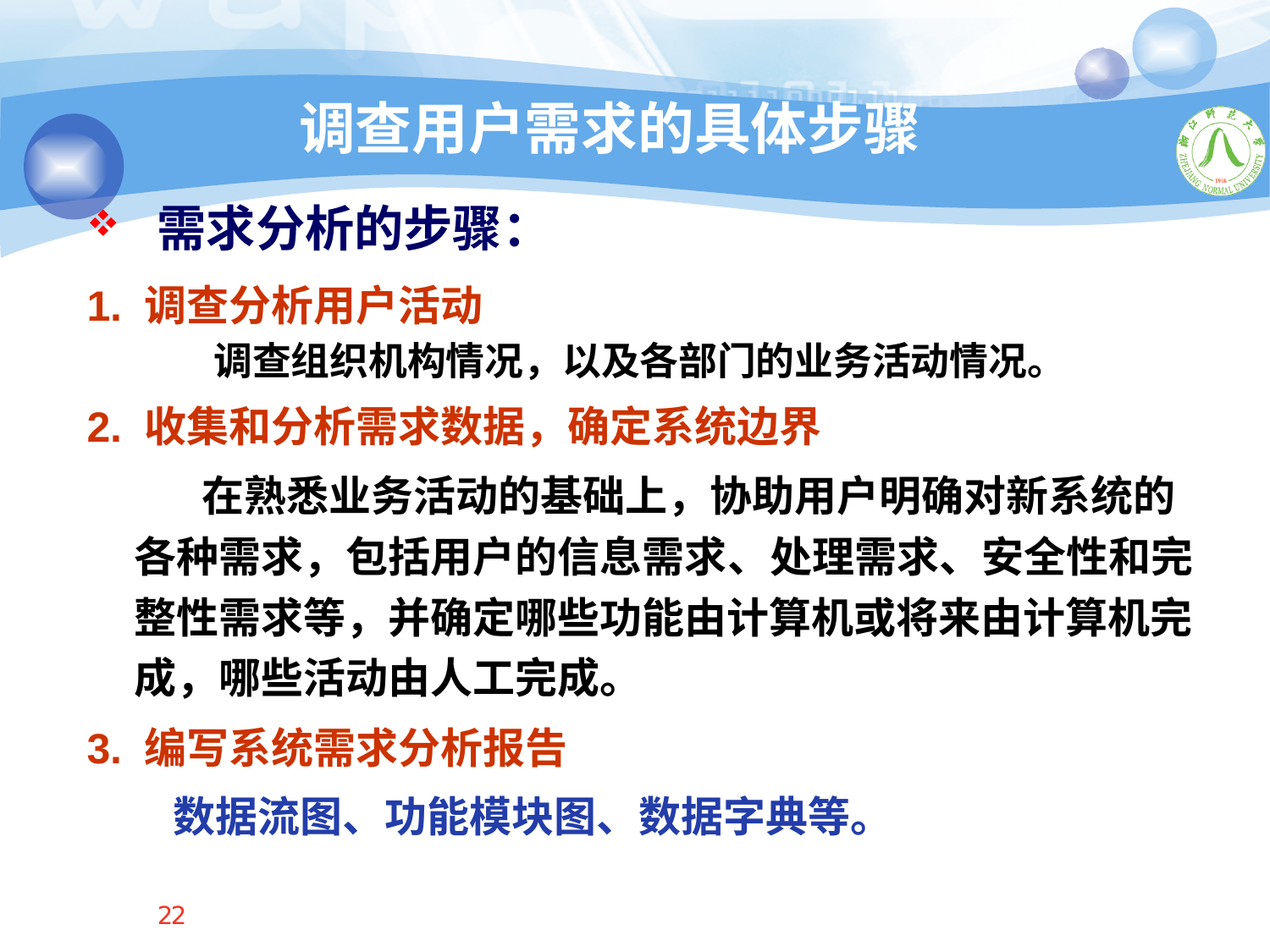

# 调查用户需求的具体步骤
 需求分析的步骤：
1. 调查分析用户活动
调查组织机构情况，以及各部门的业务活动情况。
2. 收集和分析需求数据，确定系统边界
           在熟悉业务活动的基础上，协助用户明确对新系统的各种需求，包括用户的信息需求、处理需求、安全性和完整性需求等，并确定哪些功能由计算机或将来由计算机完成，哪些活动由人工完成。
3. 编写系统需求分析报告
        数据流图、功能模块图、数据字典等。

22